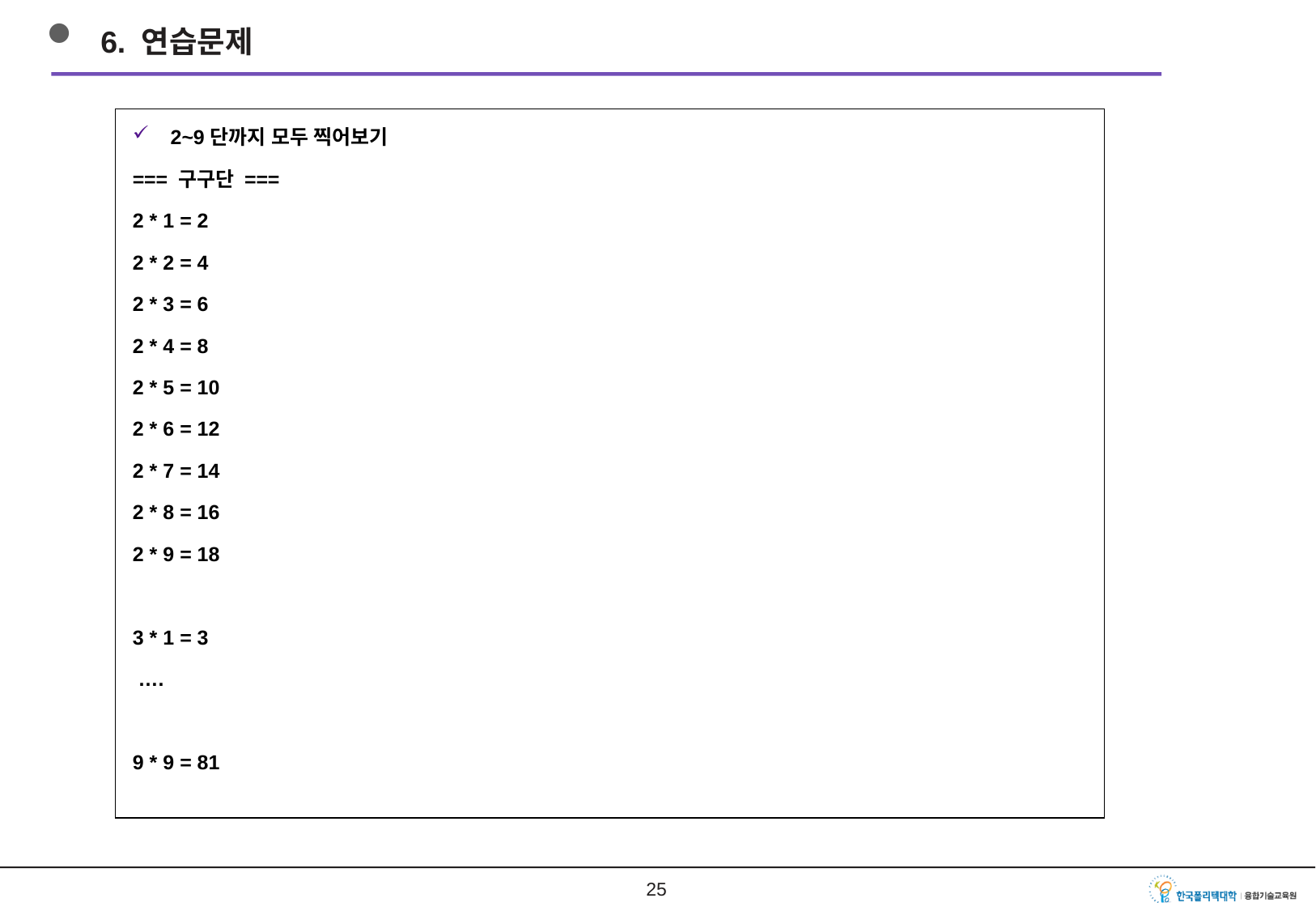

6. 연습문제
2~9단까지 모두 찍어보기
=== 구구단 ===
2 * 1 = 2
2 * 2 = 4
2 * 3 = 6
2 * 4 = 8
2 * 5 = 10
2 * 6 = 12
2 * 7 = 14
2 * 8 = 16
2 * 9 = 18

3 * 1 = 3
 ….

9 * 9 = 81
25